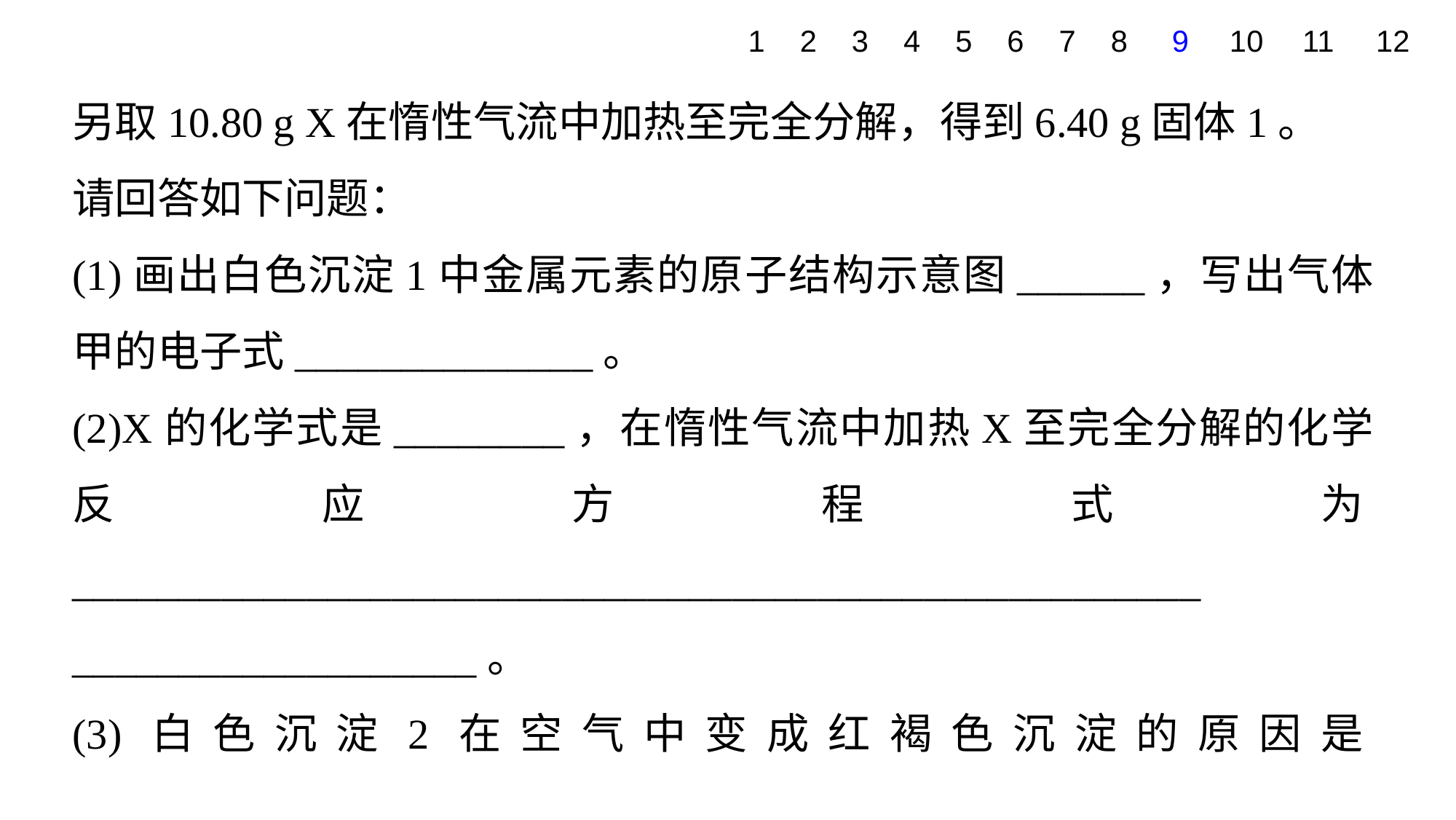

1
2
3
4
5
6
7
8
9
10
11
12
另取10.80 g X在惰性气流中加热至完全分解，得到6.40 g固体1。
请回答如下问题：
(1)画出白色沉淀1中金属元素的原子结构示意图______，写出气体甲的电子式______________。
(2)X的化学式是________，在惰性气流中加热X至完全分解的化学反应方程式为_____________________________________________________
___________________。
(3)白色沉淀2在空气中变成红褐色沉淀的原因是___________________
_______________(用化学反应方程式表示)。